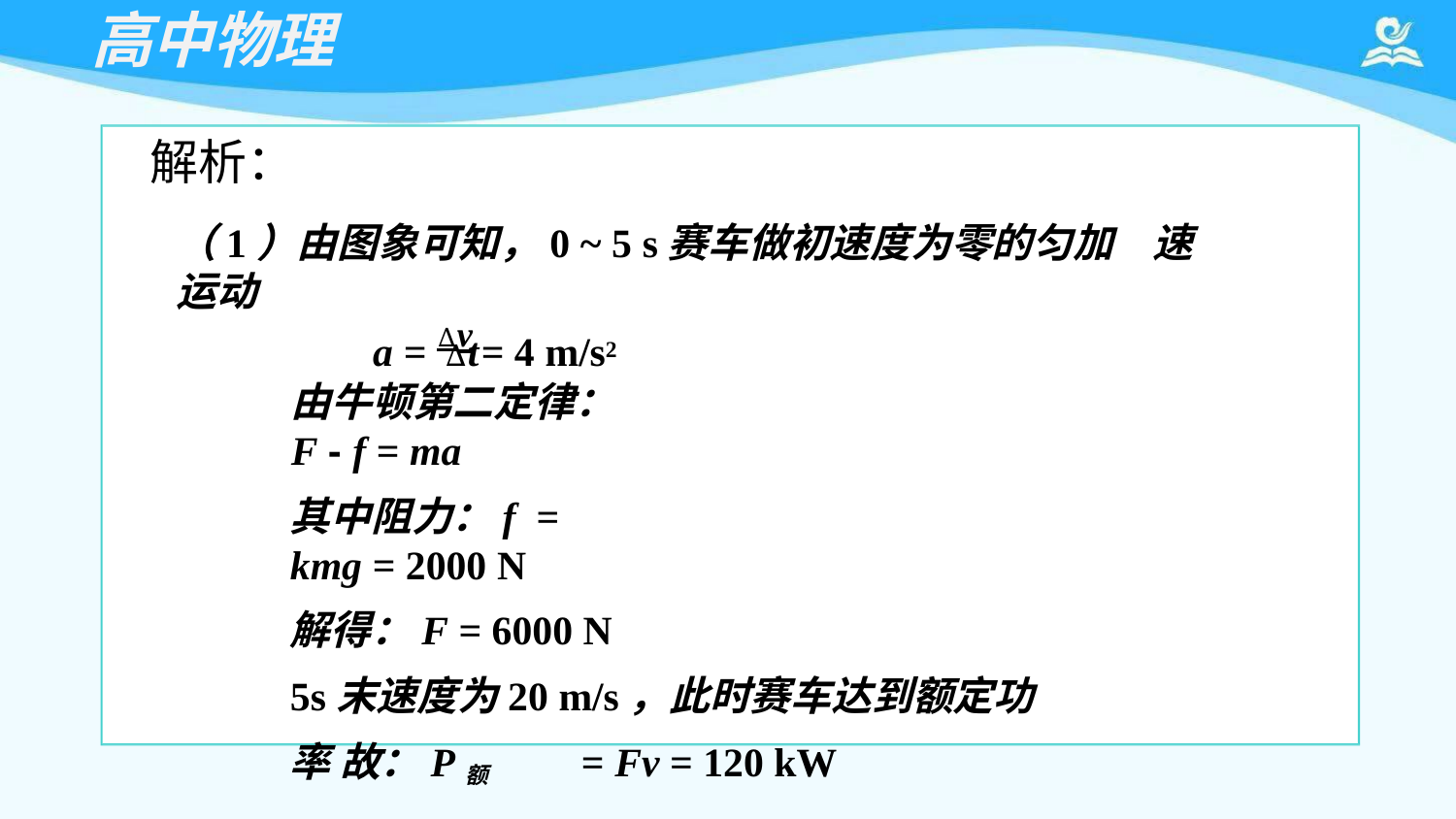

# 高中物理
解析：
（1）由图象可知，0 ~ 5 s赛车做初速度为零的匀加速运动

a = ∆v = 4 m/s2
∆t
由牛顿第二定律：F - f = ma
其中阻力：f = kmg = 2000 N
解得：F = 6000 N
5s末速度为20 m/s，此时赛车达到额定功率 故：P额	= Fv = 120 kW